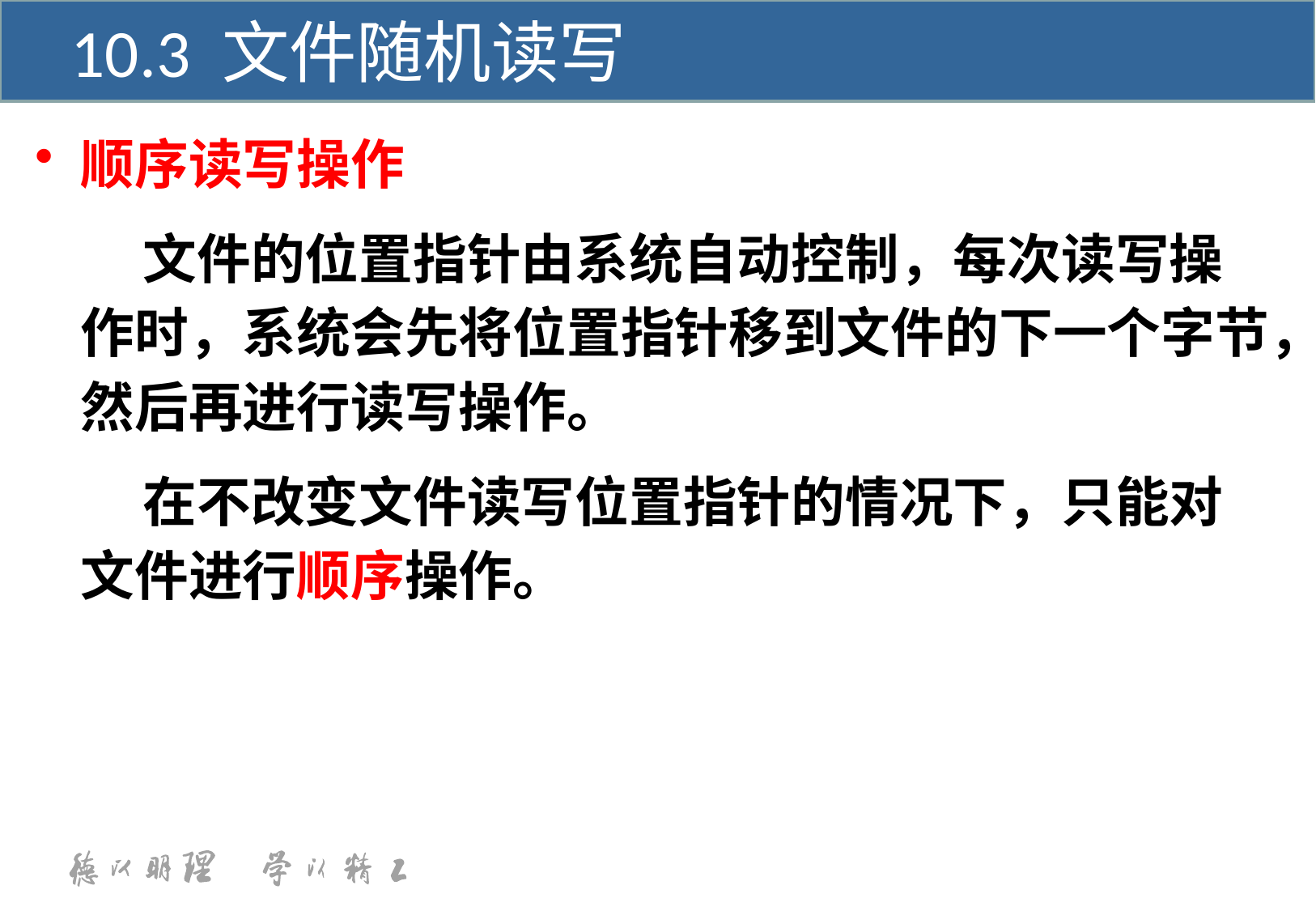

10.3 文件随机读写
顺序读写操作
	    文件的位置指针由系统自动控制，每次读写操作时，系统会先将位置指针移到文件的下一个字节，然后再进行读写操作。
	    在不改变文件读写位置指针的情况下，只能对文件进行顺序操作。